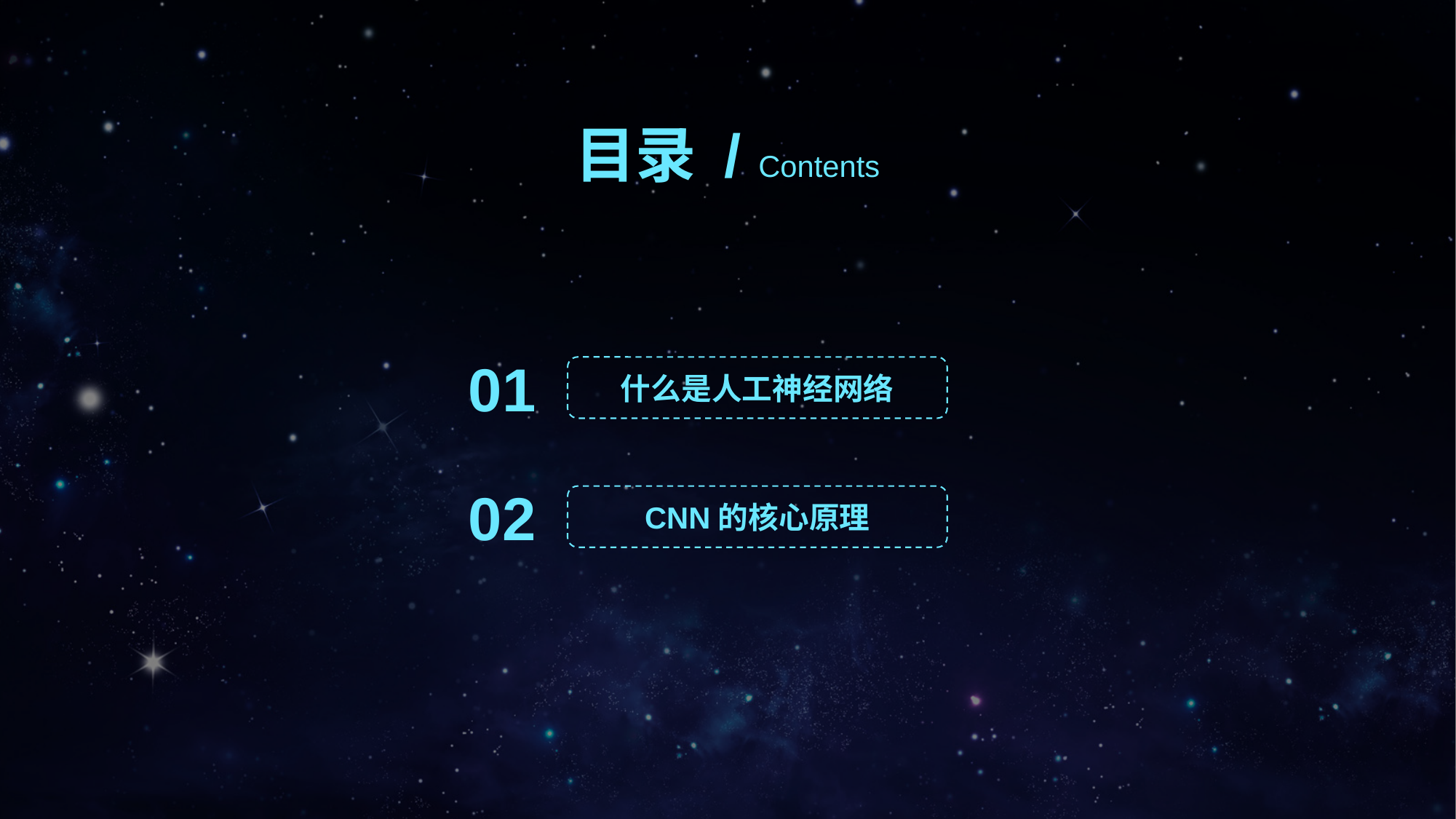

目录 / Contents
01
什么是人工神经网络
02
CNN的核心原理